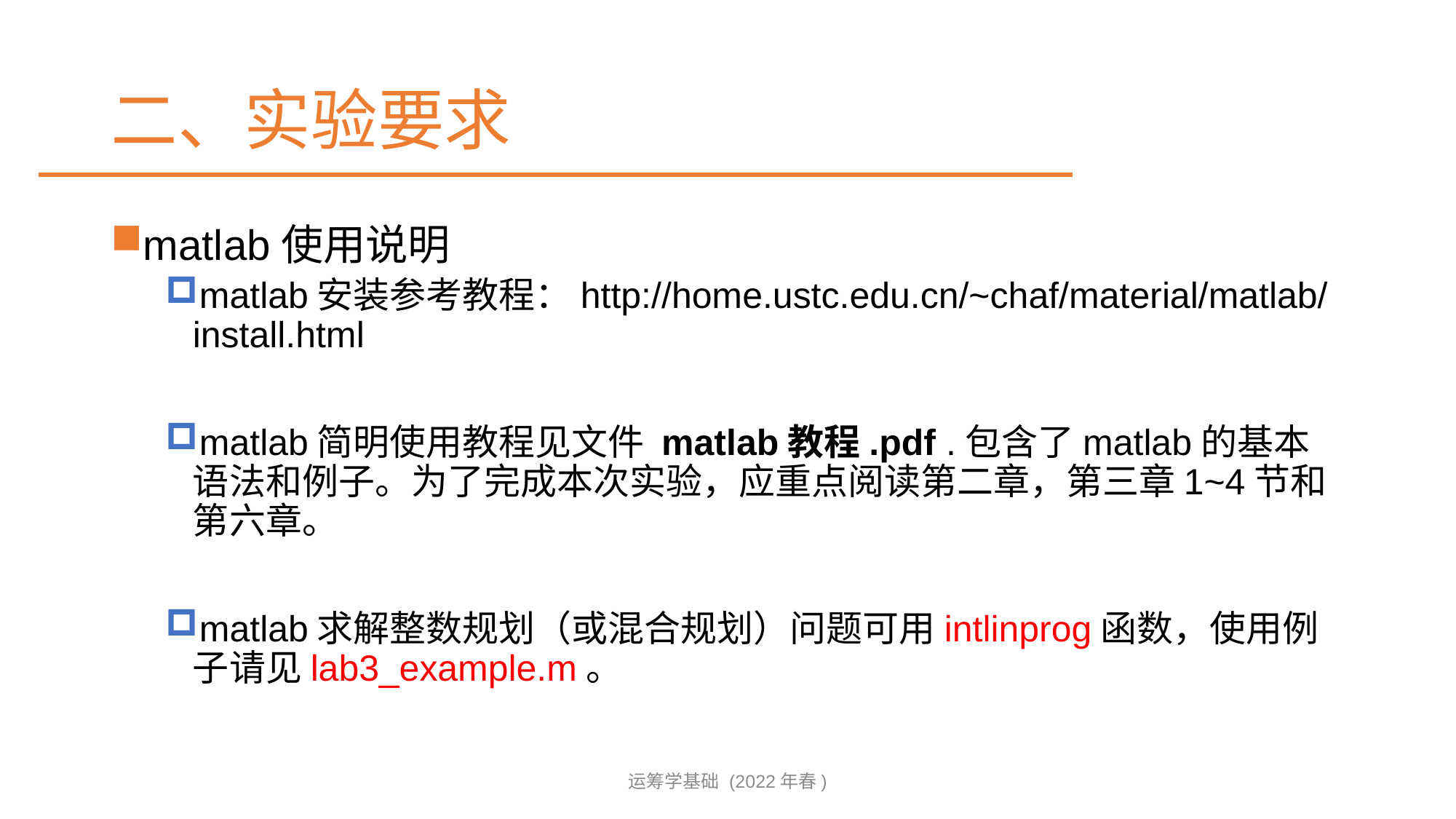

# 二、实验要求
matlab使用说明
matlab安装参考教程：http://home.ustc.edu.cn/~chaf/material/matlab/install.html

matlab简明使用教程见文件 matlab教程.pdf .包含了matlab的基本语法和例子。为了完成本次实验，应重点阅读第二章，第三章1~4节和第六章。

matlab求解整数规划（或混合规划）问题可用intlinprog函数，使用例子请见lab3_example.m。

运筹学基础 (2022年春)
5